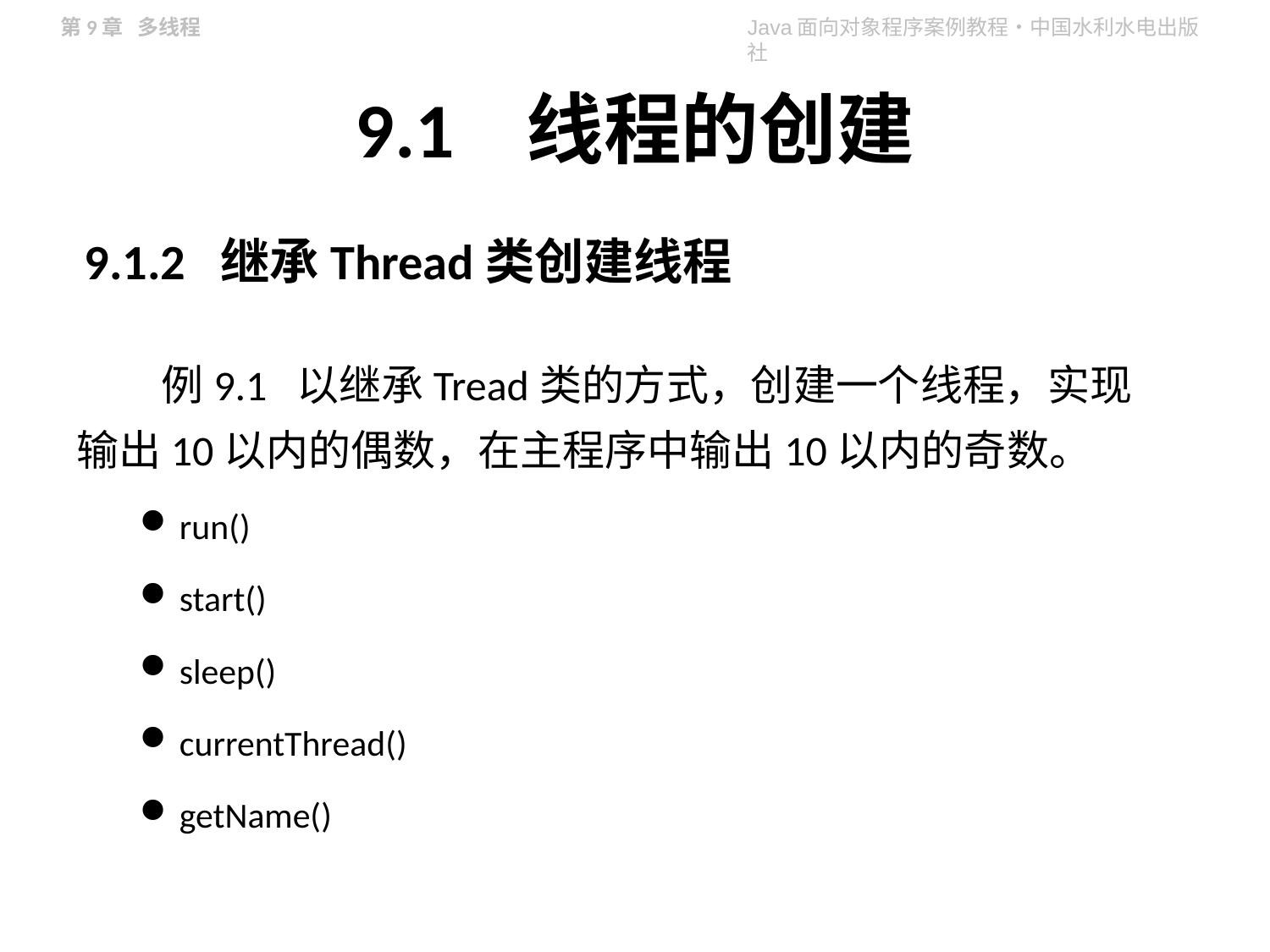

# 9.1   线程的创建
9.1.2  继承Thread类创建线程
例9.1  以继承Tread类的方式，创建一个线程，实现输出10以内的偶数，在主程序中输出10以内的奇数。
run()
start()
sleep()
currentThread()
getName()